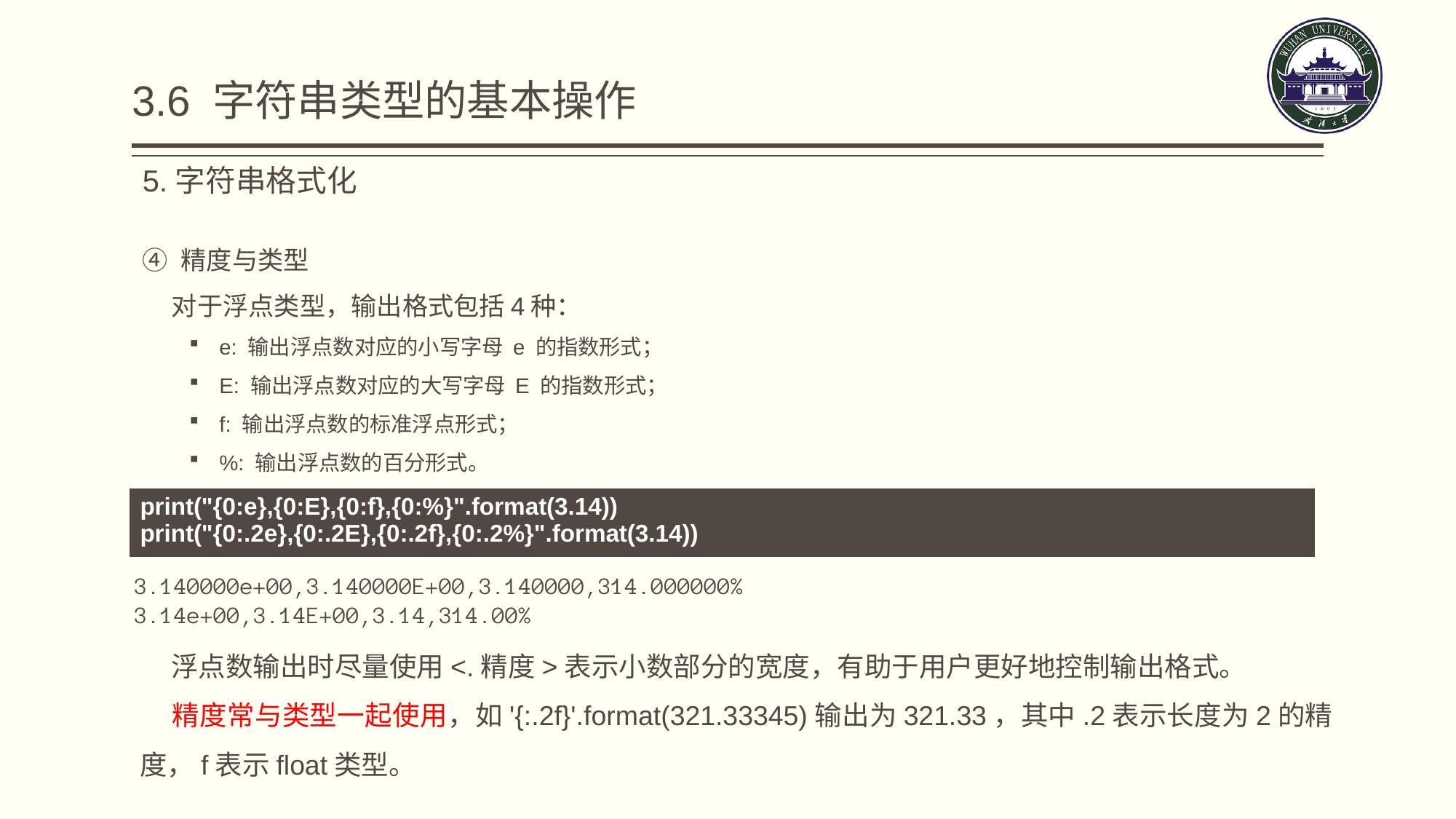

3.6 字符串类型的基本操作
5.字符串格式化
精度与类型
    对于浮点类型，输出格式包括4种：
e: 输出浮点数对应的小写字母 e 的指数形式；
E: 输出浮点数对应的大写字母 E 的指数形式；
f: 输出浮点数的标准浮点形式；
%: 输出浮点数的百分形式。

| print("{0:e},{0:E},{0:f},{0:%}".format(3.14)) print("{0:.2e},{0:.2E},{0:.2f},{0:.2%}".format(3.14)) |
| --- |
3.140000e+00,3.140000E+00,3.140000,314.000000%
3.14e+00,3.14E+00,3.14,314.00%
    浮点数输出时尽量使用<.精度>表示小数部分的宽度，有助于用户更好地控制输出格式。
    精度常与类型一起使用，如'{:.2f}'.format(321.33345)输出为321.33，其中.2表示长度为2的精度，f表示float类型。